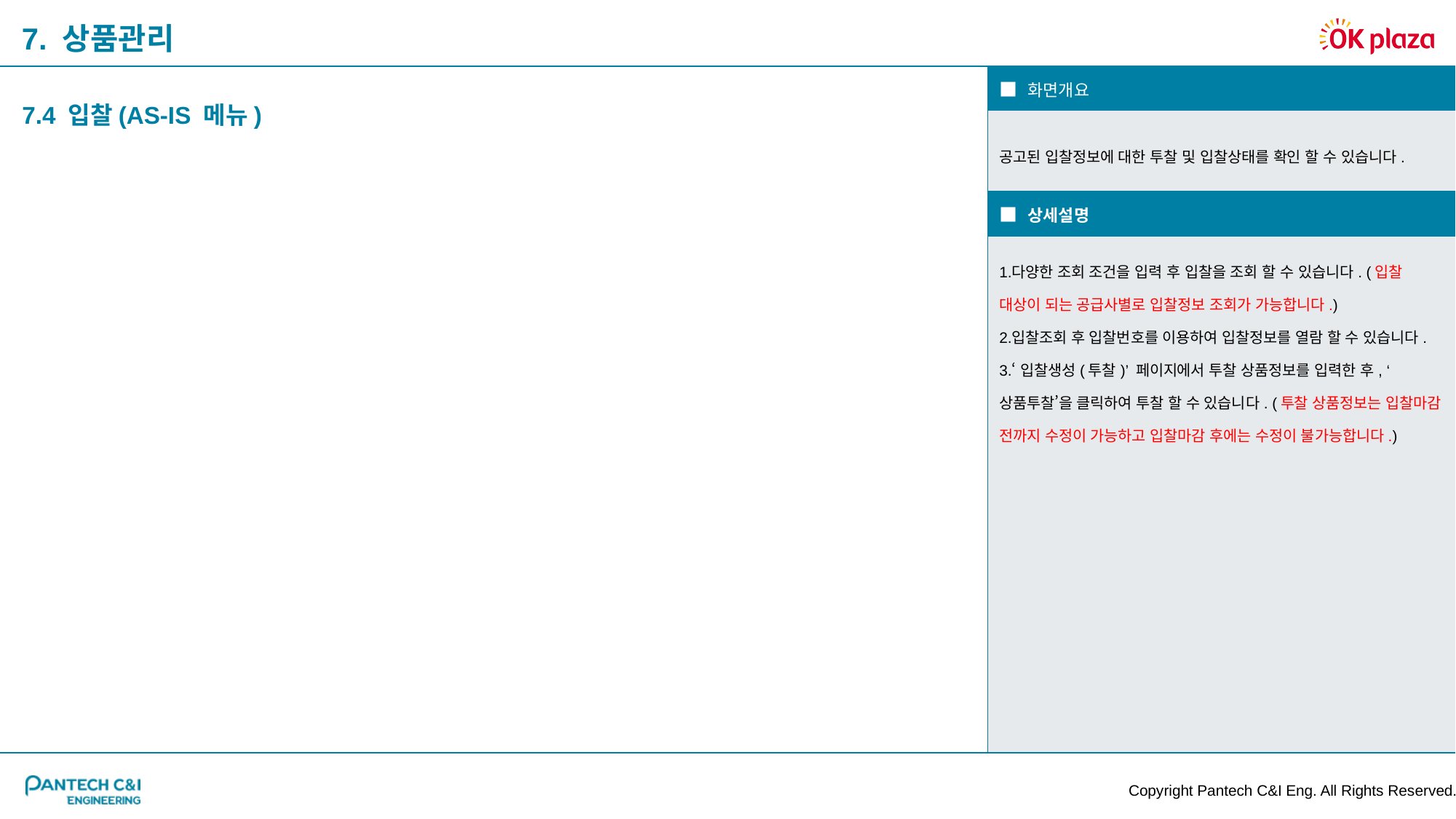

7. 상품관리
| ■ 화면개요 |
| --- |
| 공고된 입찰정보에 대한 투찰 및 입찰상태를 확인 할 수 있습니다. |
| ■ 상세설명 |
| 다양한 조회 조건을 입력 후 입찰을 조회 할 수 있습니다. (입찰 대상이 되는 공급사별로 입찰정보 조회가 가능합니다.) 입찰조회 후 입찰번호를 이용하여 입찰정보를 열람 할 수 있습니다. ‘입찰생성(투찰)’ 페이지에서 투찰 상품정보를 입력한 후, ‘상품투찰’을 클릭하여 투찰 할 수 있습니다. (투찰 상품정보는 입찰마감 전까지 수정이 가능하고 입찰마감 후에는 수정이 불가능합니다.) |
7.4 입찰(AS-IS 메뉴)